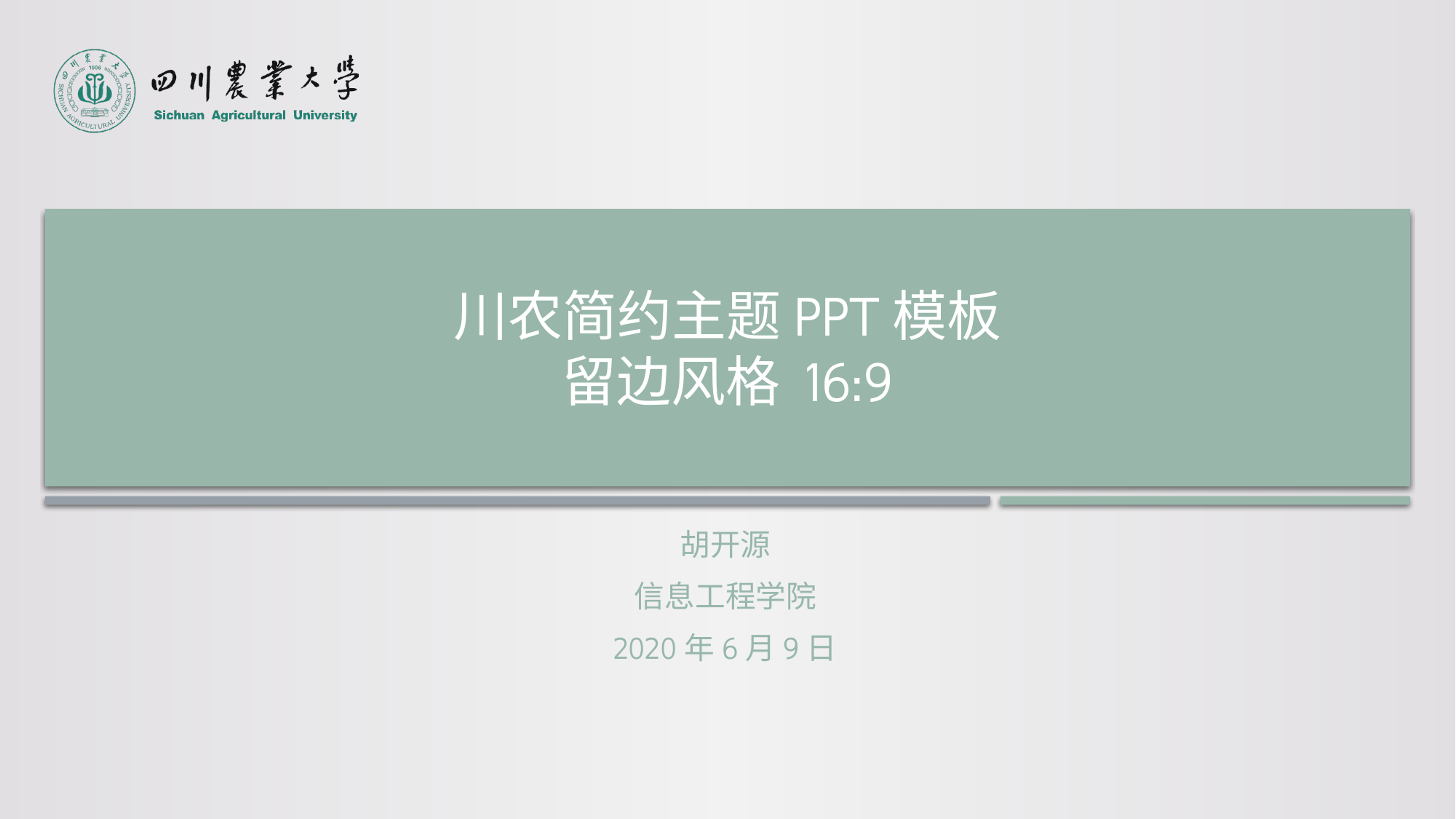

# 川农简约主题PPT模板 留边风格 16:9
胡开源
信息工程学院
2020年6月9日